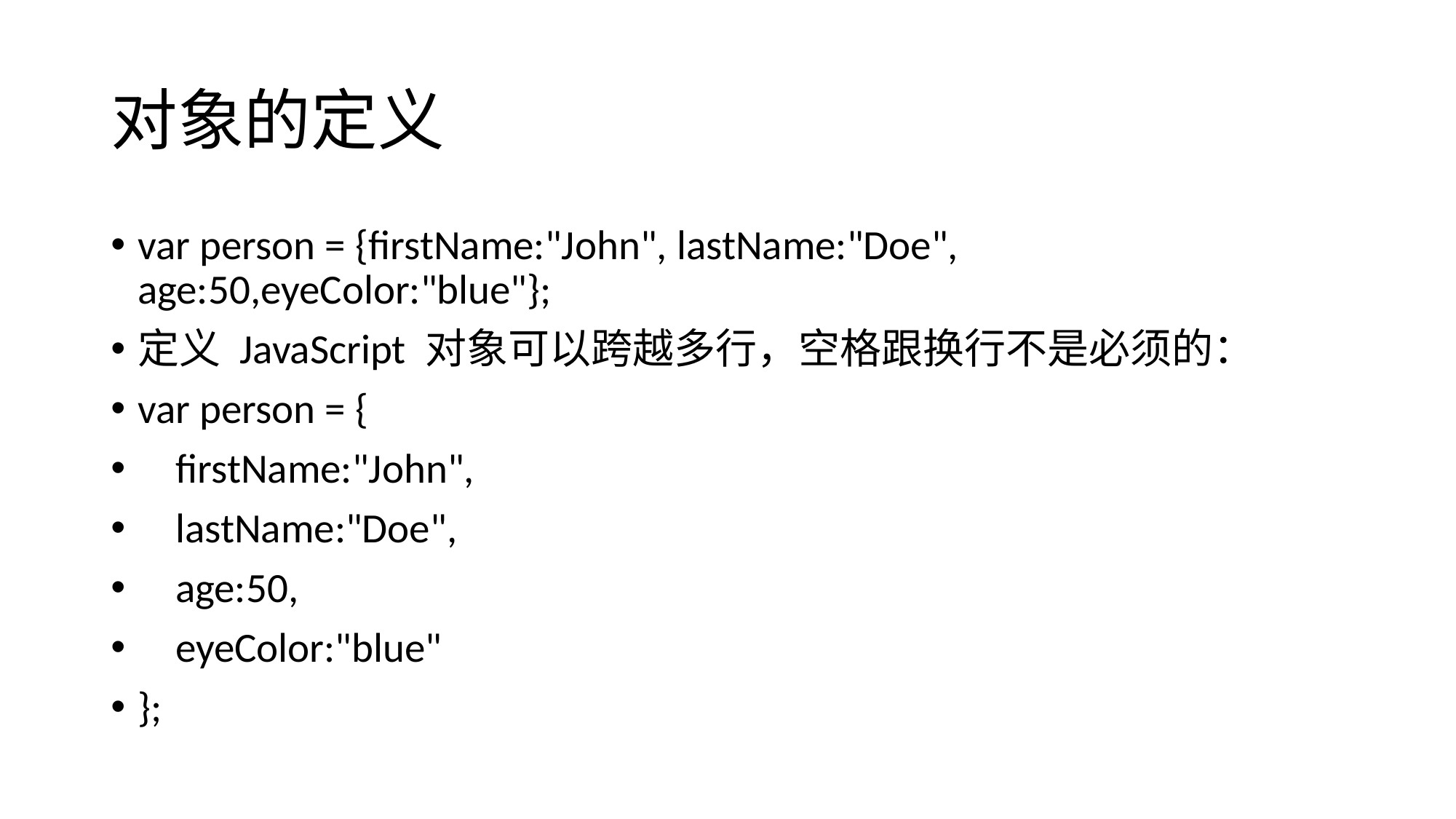

# 对象的定义
var person = {firstName:"John", lastName:"Doe", age:50,eyeColor:"blue"};
定义 JavaScript 对象可以跨越多行，空格跟换行不是必须的：
var person = {
    firstName:"John",
    lastName:"Doe",
    age:50,
    eyeColor:"blue"
};